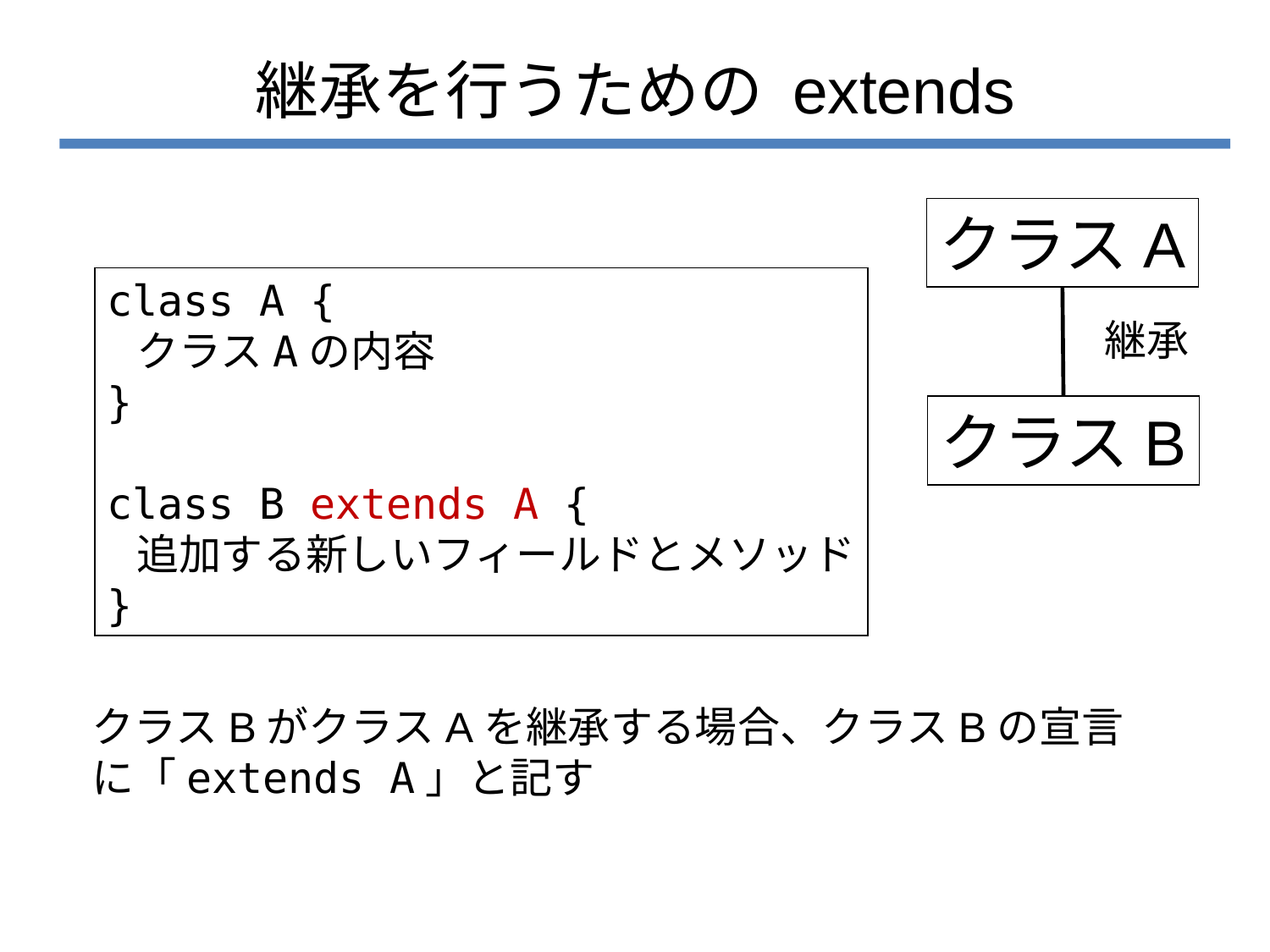

# 継承を行うための extends
クラスA
class A {
  クラスAの内容
}

class B extends A {
  追加する新しいフィールドとメソッド
}
継承
クラスB
クラスBがクラスAを継承する場合、クラスBの宣言に「extends A」と記す